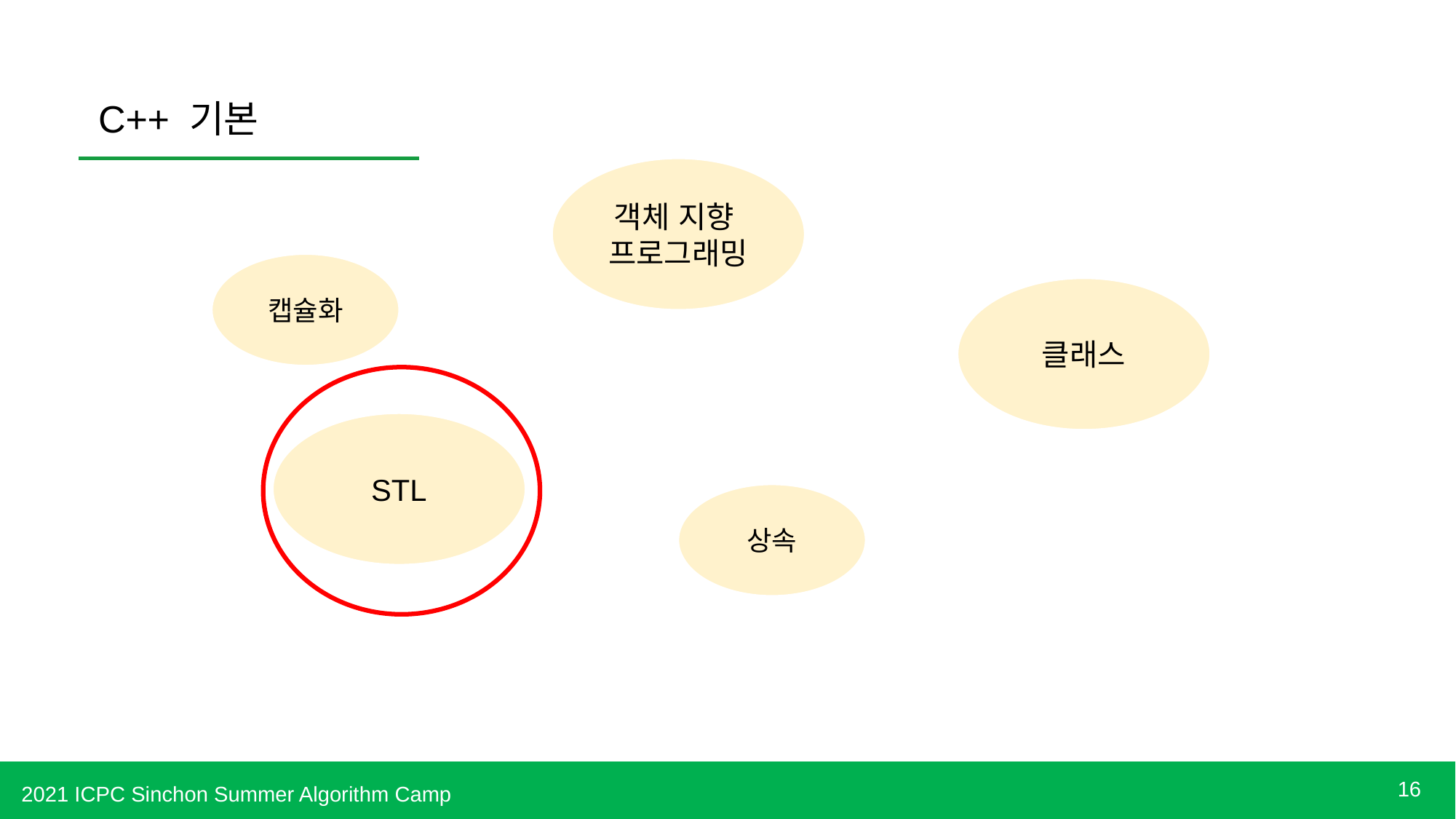

C++ 기본
객체 지향
프로그래밍
캡슐화
클래스

STL
상속

16
2021 ICPC Sinchon Summer Algorithm Camp